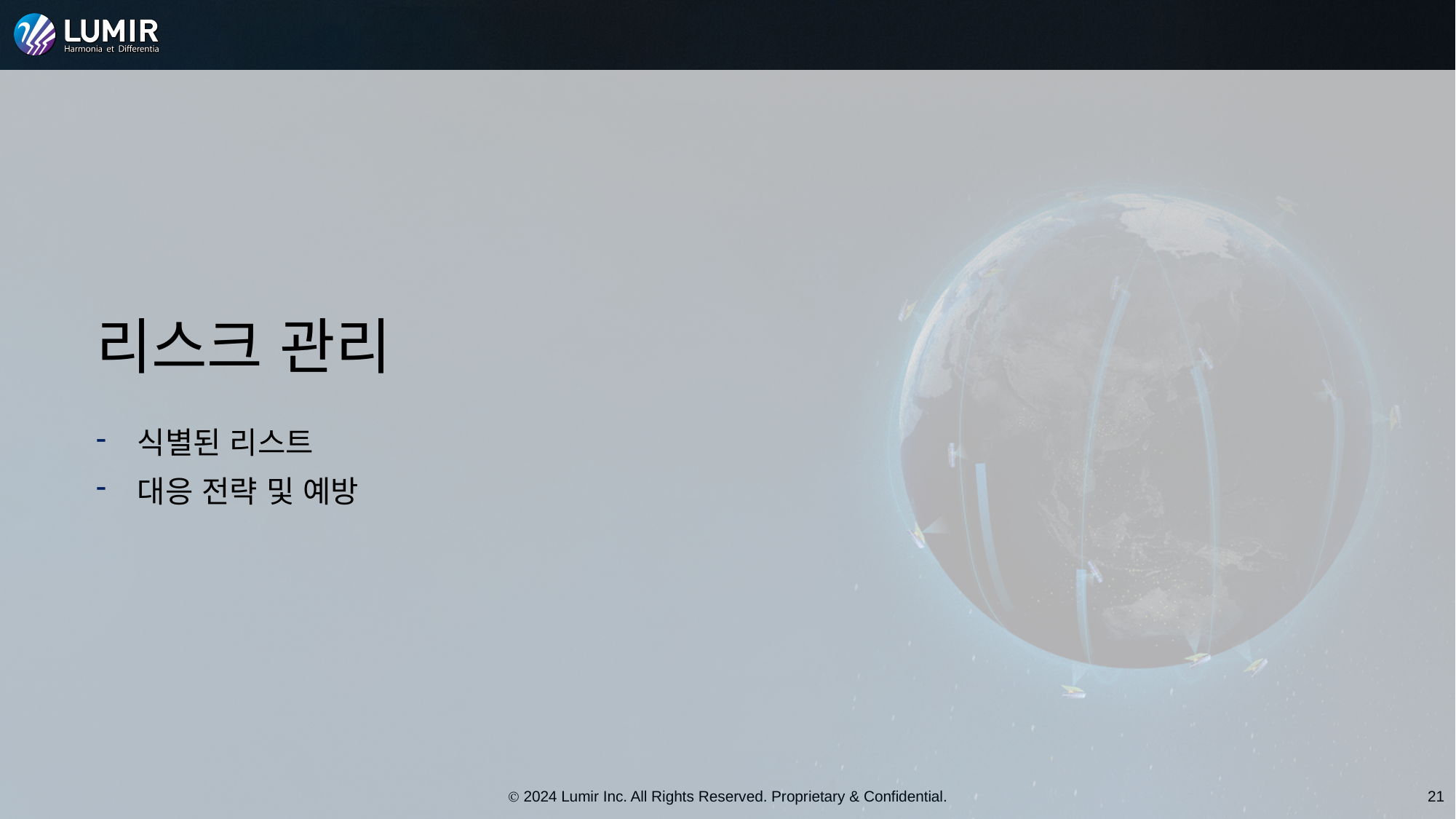

# 리스크 관리
식별된 리스트
대응 전략 및 예방